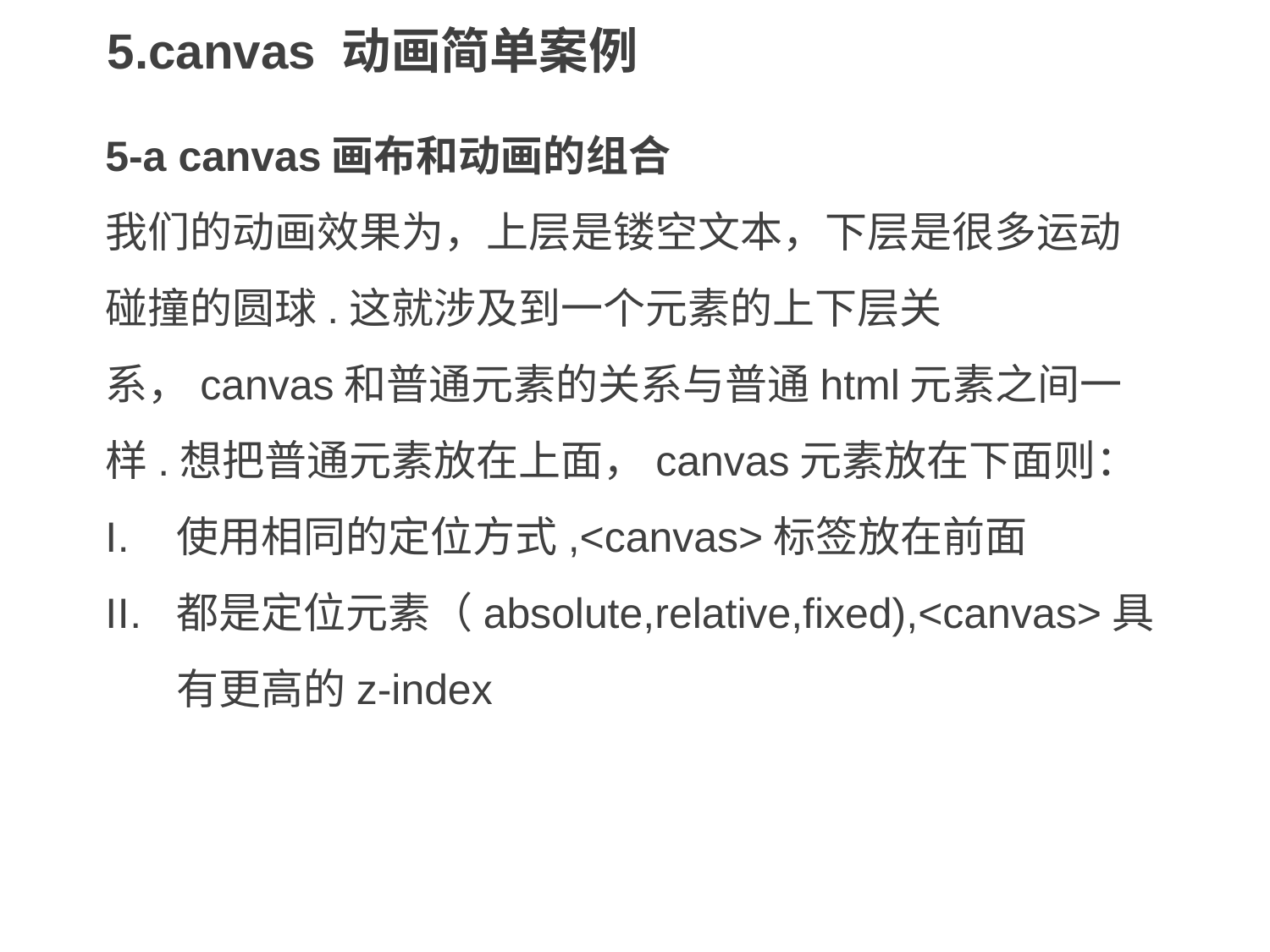

5.canvas 动画简单案例
5-a canvas画布和动画的组合
我们的动画效果为，上层是镂空文本，下层是很多运动碰撞的圆球.这就涉及到一个元素的上下层关系，canvas和普通元素的关系与普通html元素之间一样.想把普通元素放在上面，canvas元素放在下面则：
使用相同的定位方式,<canvas>标签放在前面
都是定位元素（absolute,relative,fixed),<canvas>具有更高的z-index